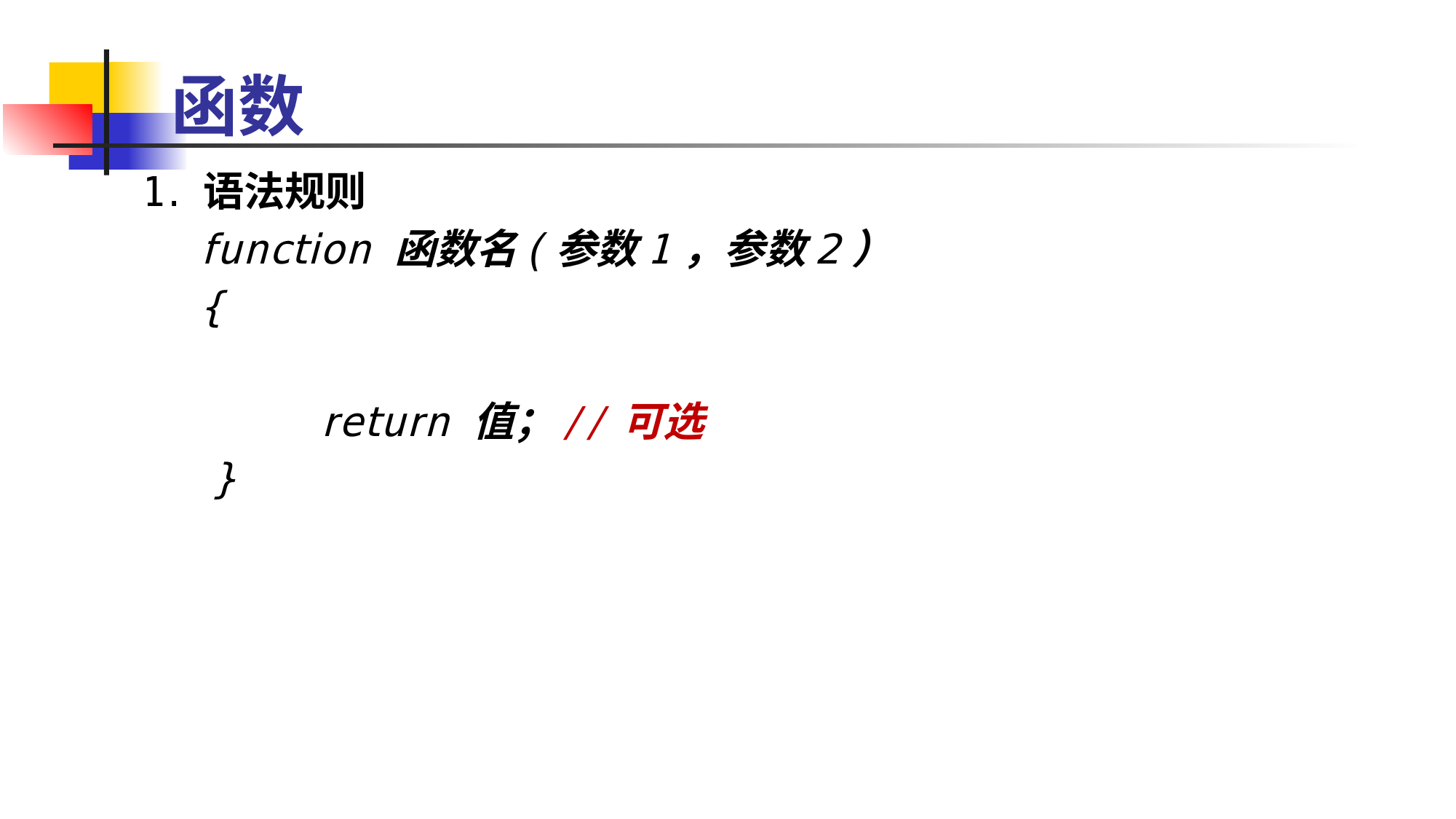

1. 语法规则
     function 函数名(参数1，参数2）
     {

               return 值；//可选
      }

函数